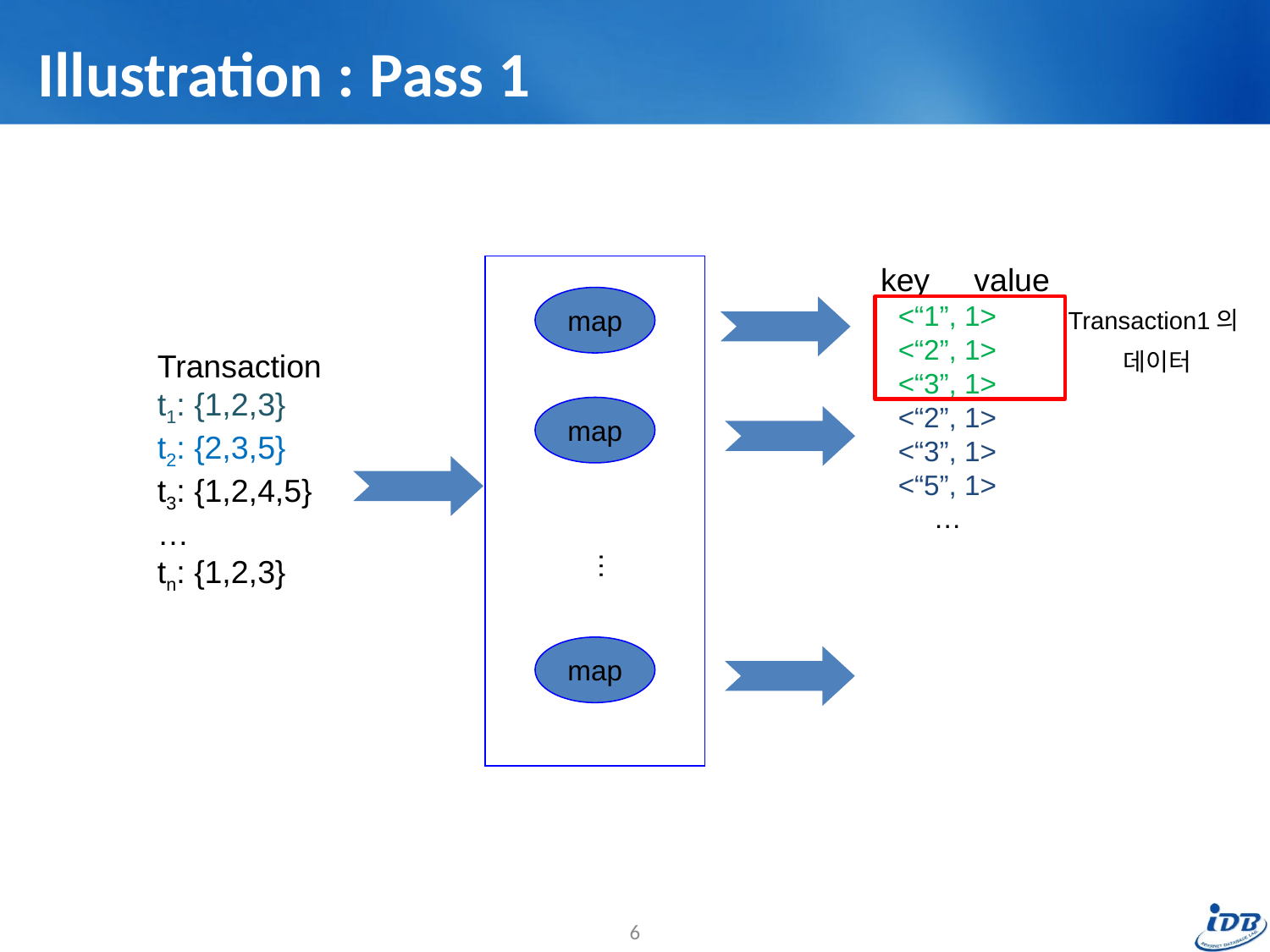

# Illustration : Pass 1
    key     value
<“1”, 1>
<“2”, 1>
<“3”, 1>
<“2”, 1>
<“3”, 1>
<“5”, 1>
…

map

Transaction1의
데이터
Transaction
t1: {1,2,3}
t2: {2,3,5}
t3: {1,2,4,5}
…
tn: {1,2,3}
map

…
map

6